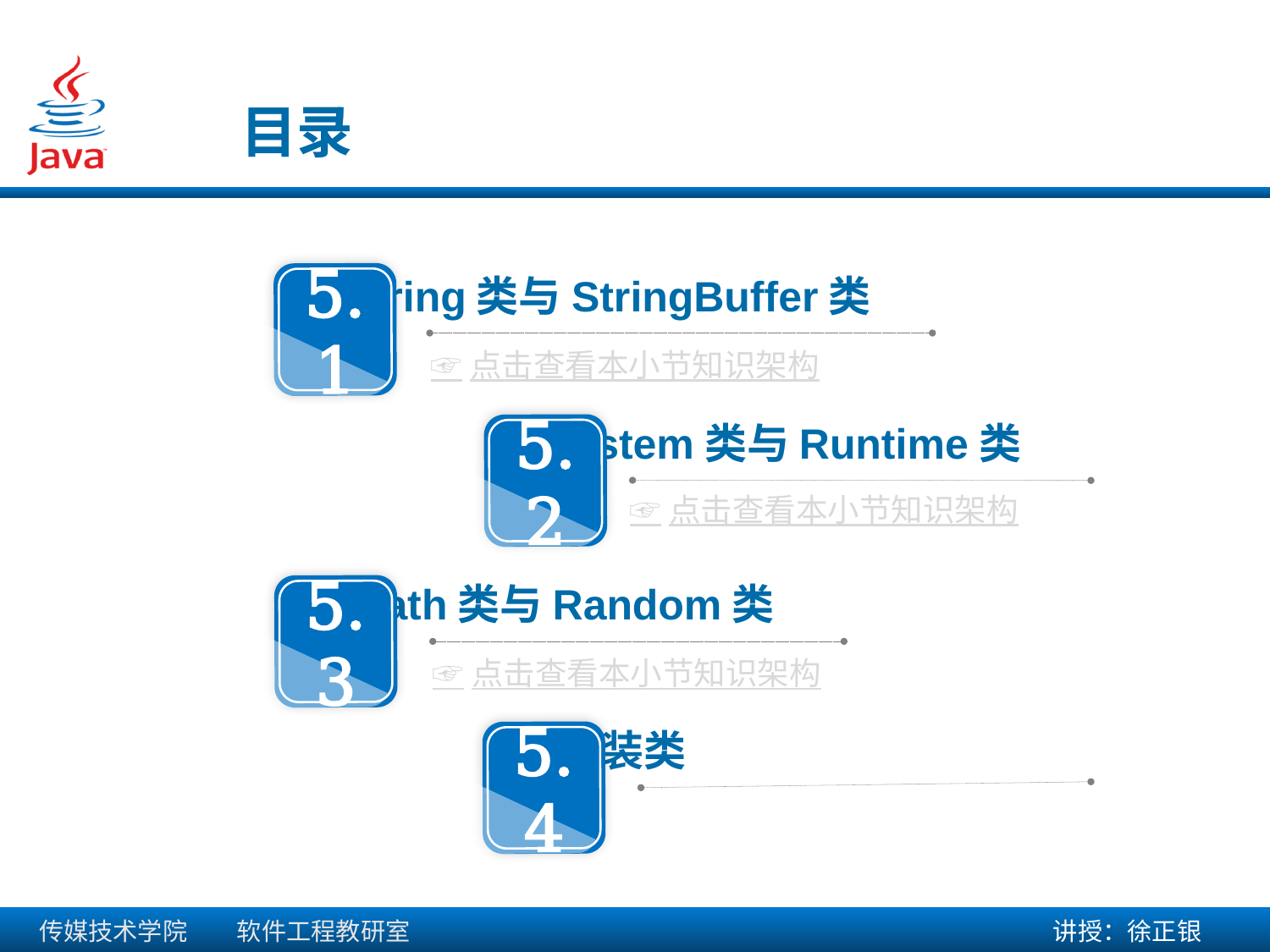

目录
5.1

String类与StringBuffer类
☞点击查看本小节知识架构
System类与Runtime类
5.2

☞点击查看本小节知识架构
Math类与Random类
5.3

☞点击查看本小节知识架构
包装类
5.4